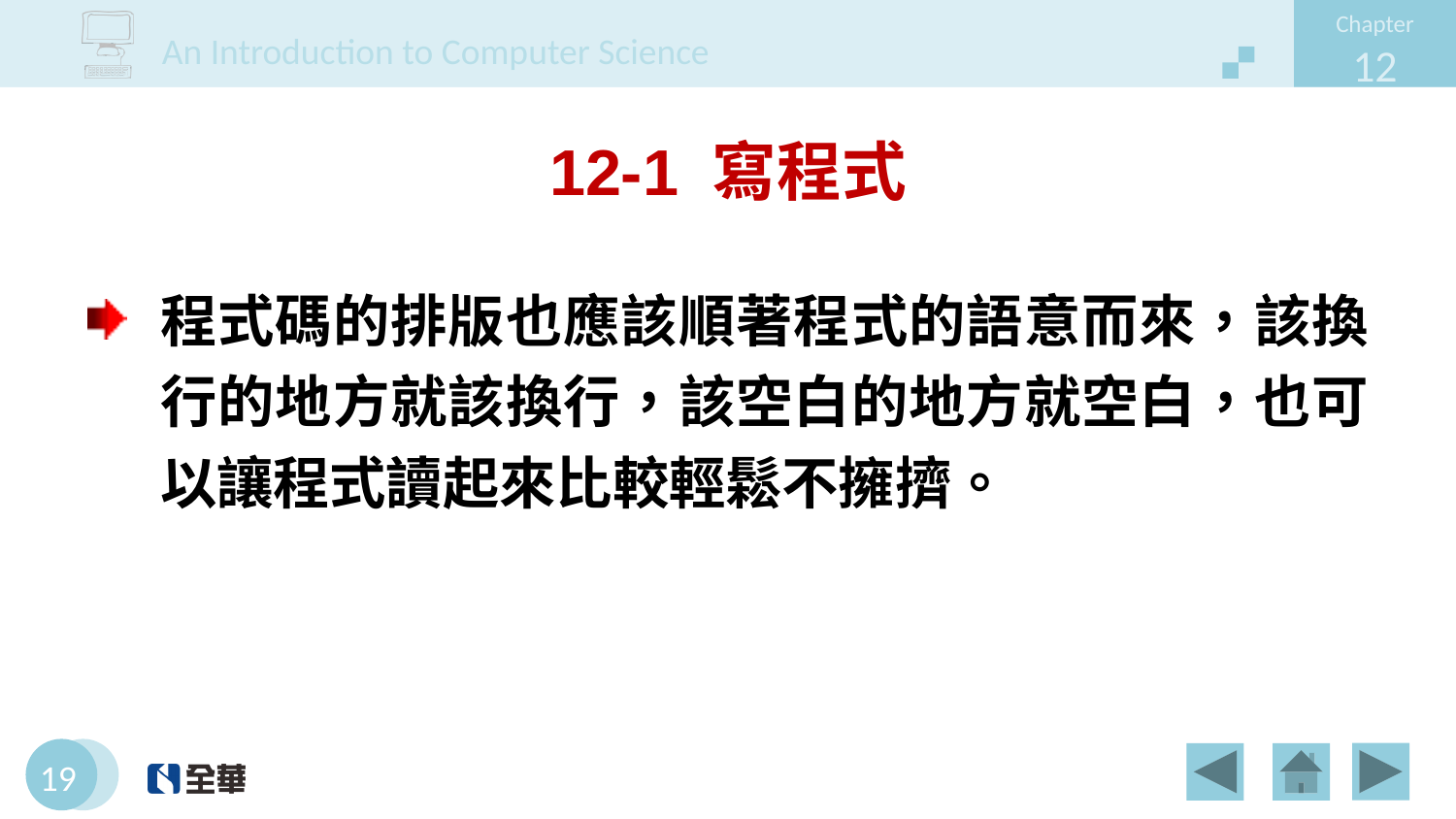

# 12-1 寫程式
程式碼的排版也應該順著程式的語意而來，該換行的地方就該換行，該空白的地方就空白，也可以讓程式讀起來比較輕鬆不擁擠。